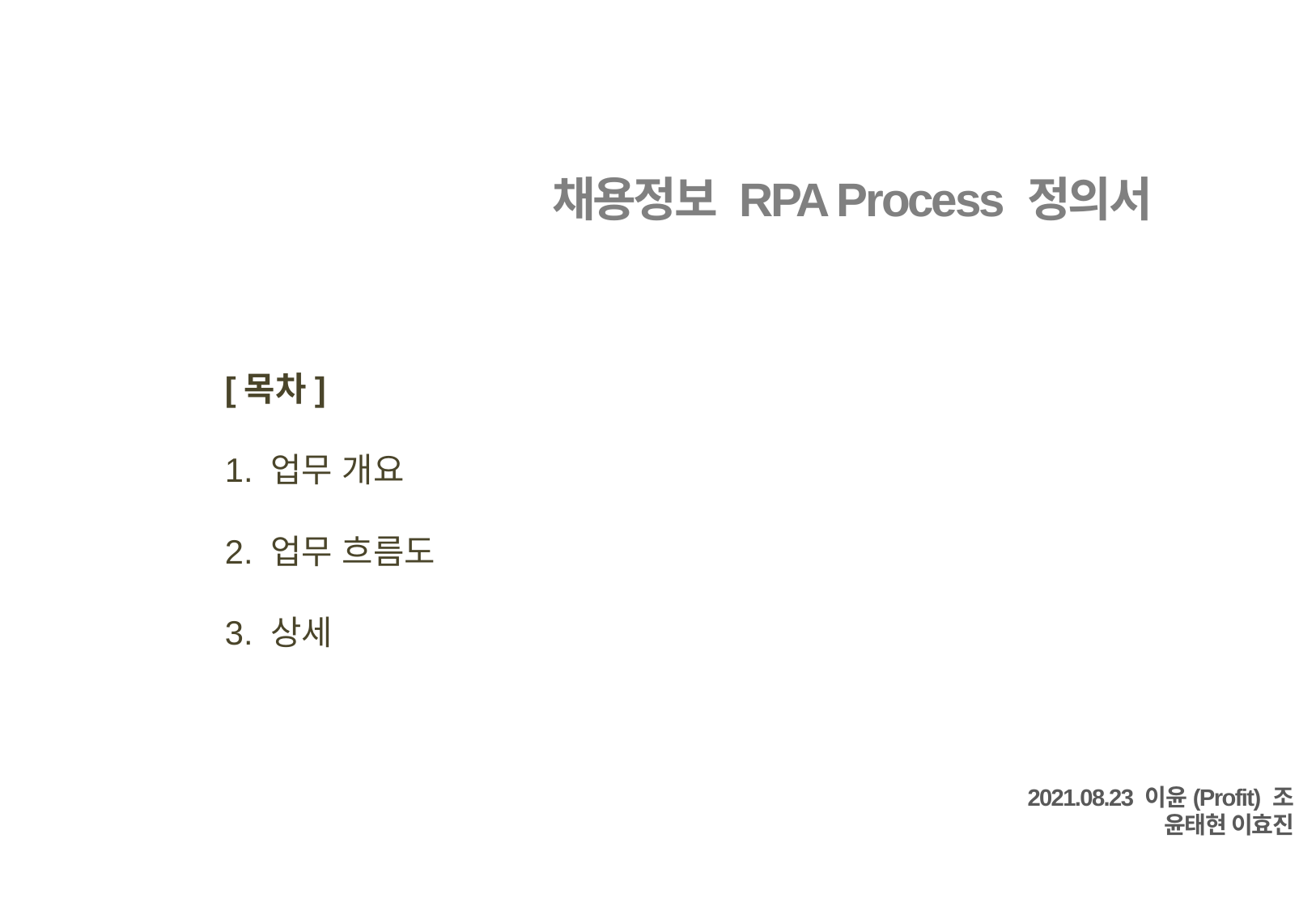

채용정보 RPA Process 정의서
[목차]

1. 업무 개요

2. 업무 흐름도

3. 상세
2021.08.23 이윤(Profit) 조
윤태현 이효진